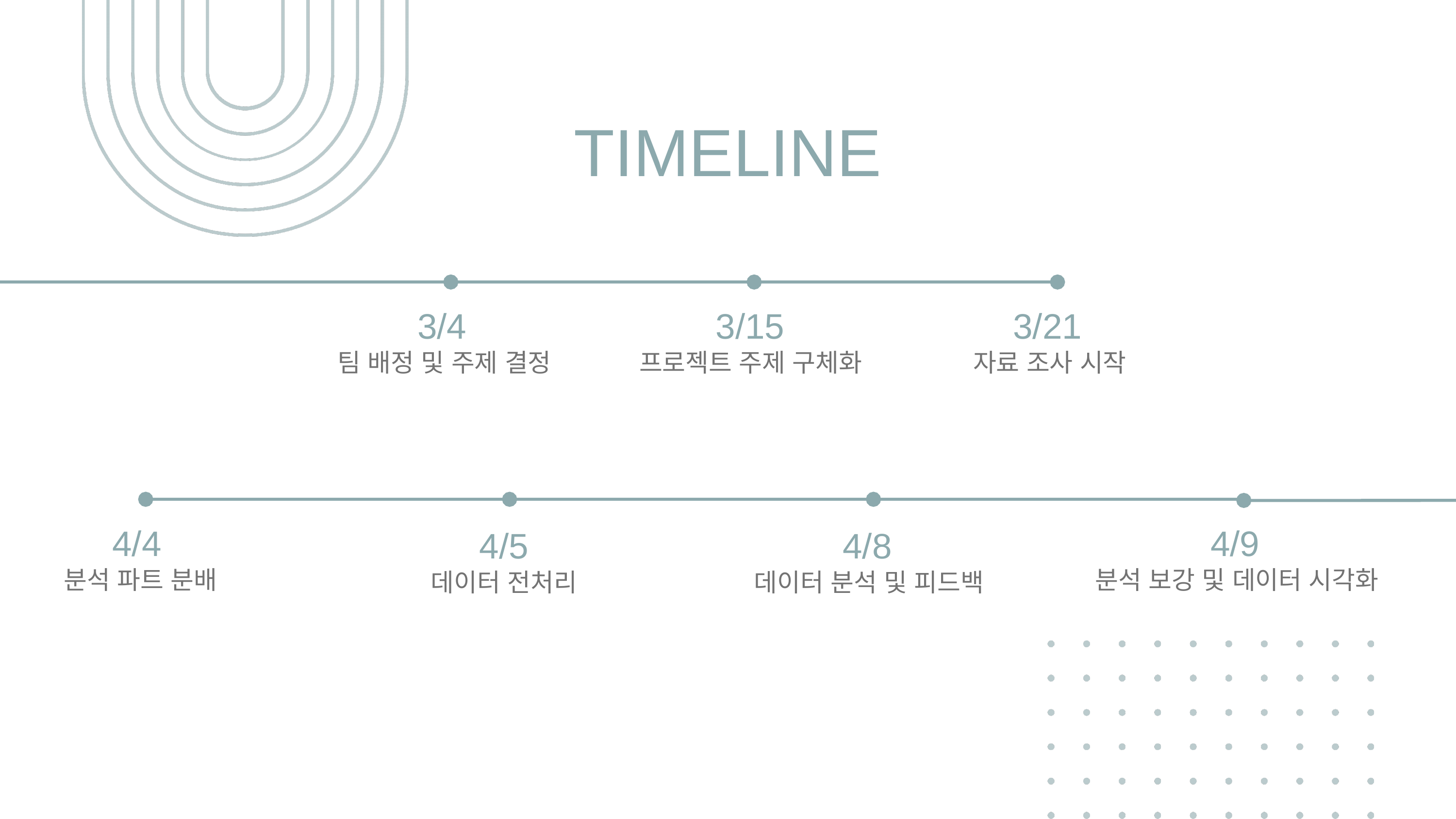

TIMELINE

3/4
3/15
3/21
팀 배정 및 주제 결정
프로젝트 주제 구체화
자료 조사 시작

4/4
4/9
4/5
4/8
분석 파트 분배
분석 보강 및 데이터 시각화
데이터 전처리
데이터 분석 및 피드백